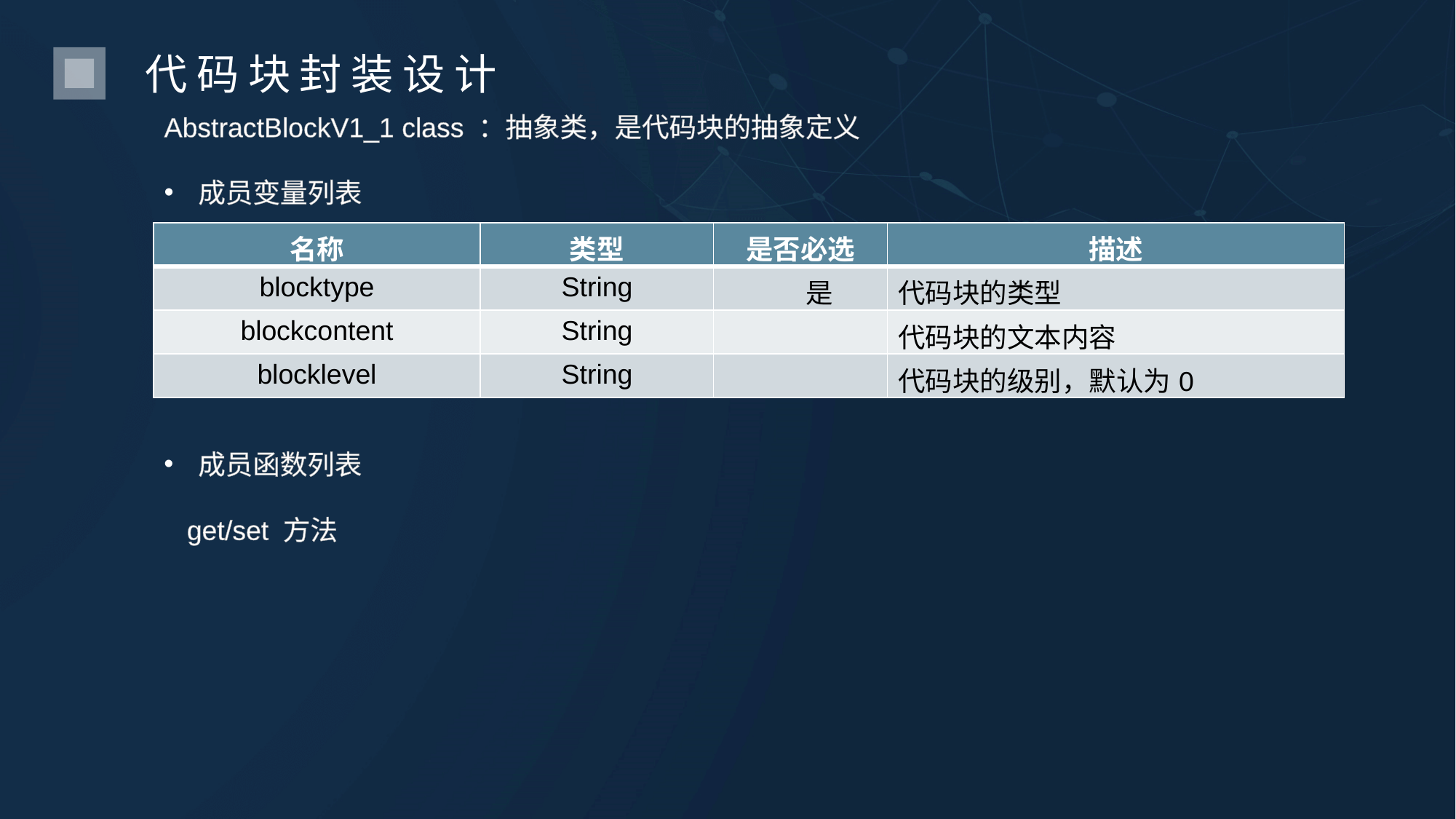

代码块封装设计

AbstractBlockV1_1 class ：抽象类，是代码块的抽象定义

成员变量列表
| 名称 | 类型 | 是否必选 | 描述 |
| --- | --- | --- | --- |
| blocktype | String | 是 | 代码块的类型 |
| blockcontent | String |  | 代码块的文本内容 |
| blocklevel | String |  | 代码块的级别，默认为0 |
成员函数列表

   get/set 方法